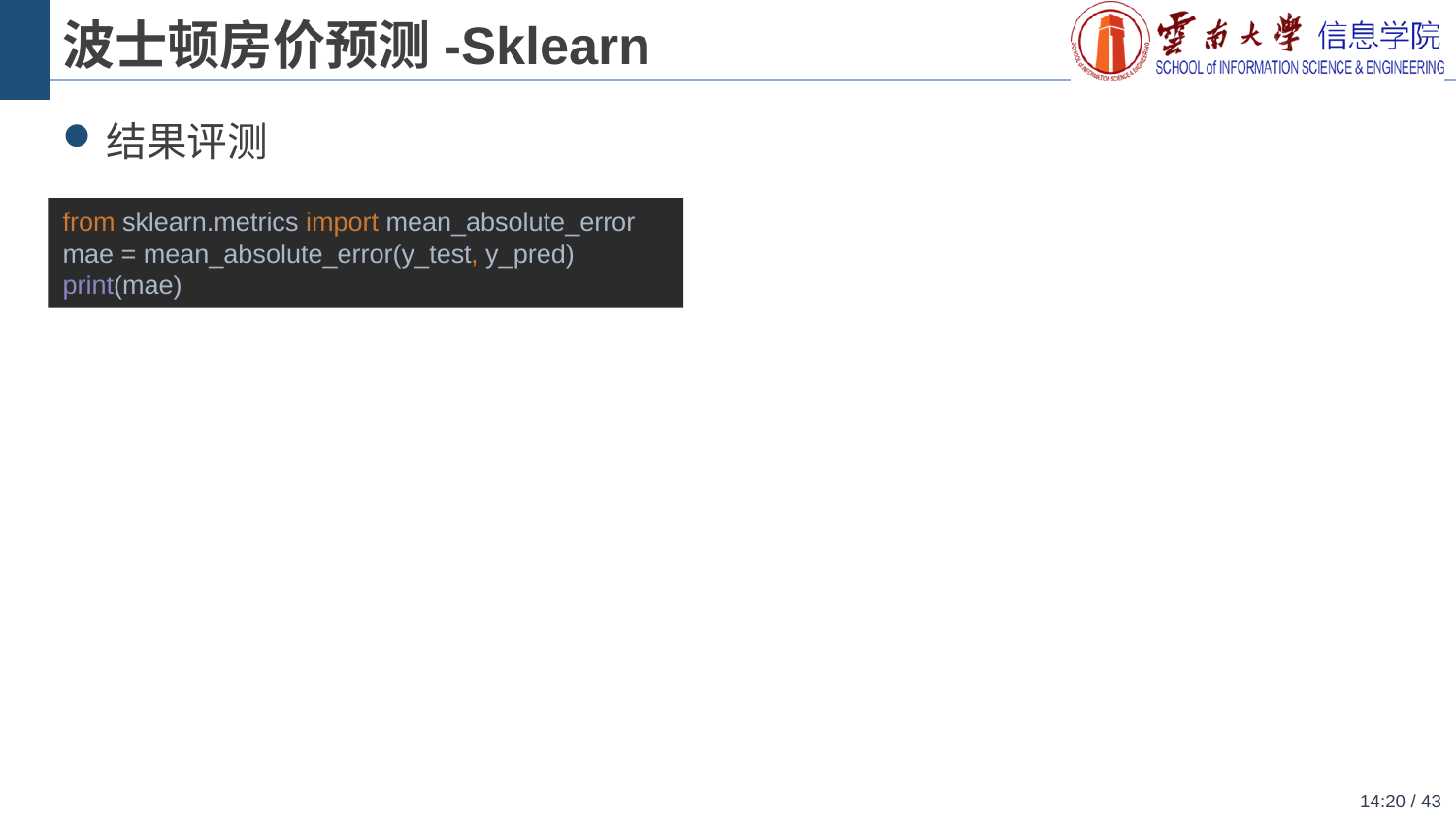

# 波士顿房价预测-Sklearn
结果评测
from sklearn.metrics import mean_absolute_error
mae = mean_absolute_error(y_test, y_pred)
print(mae)